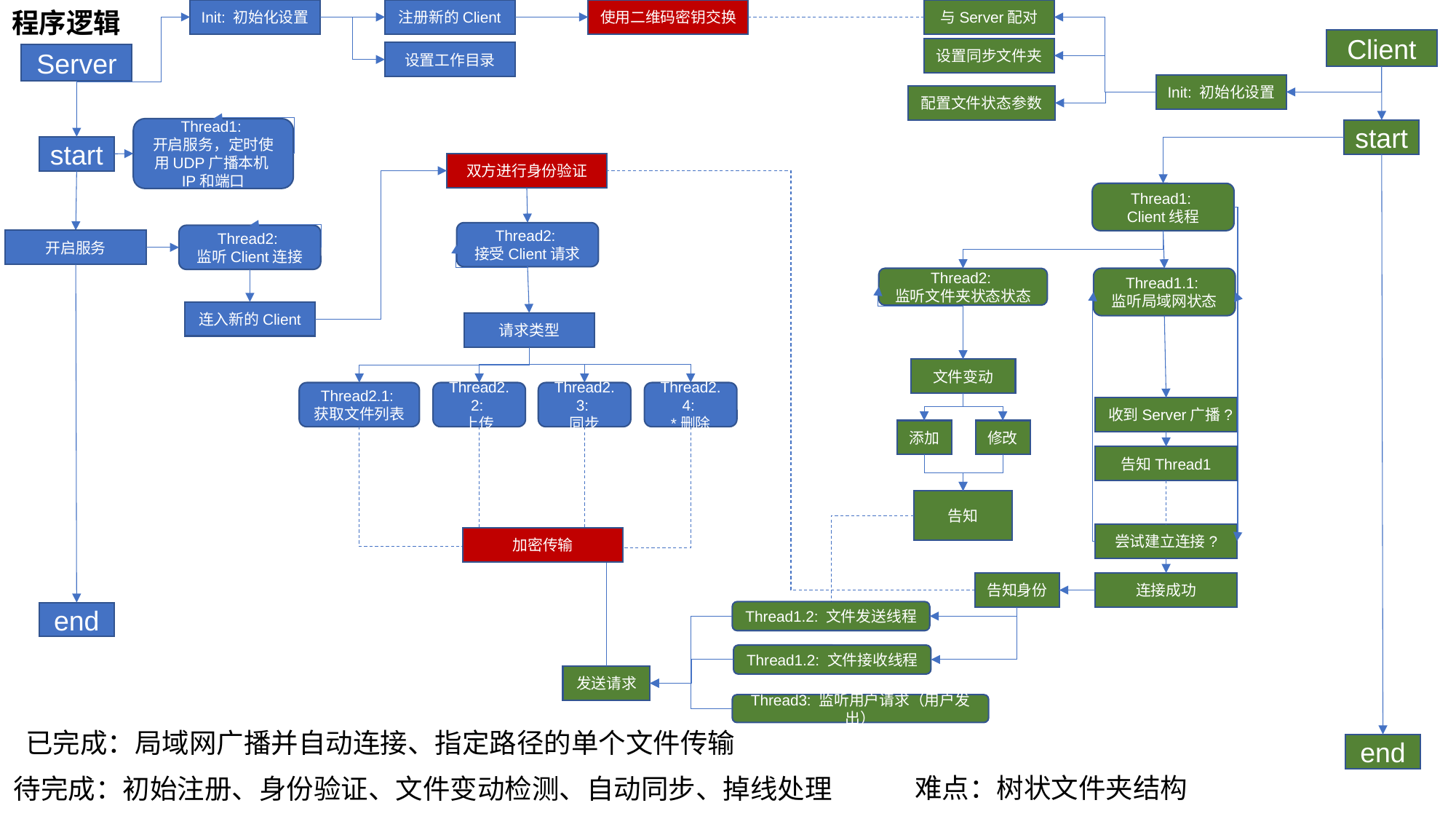

Init: 初始化设置
使用二维码密钥交换
与Server配对
注册新的Client
程序逻辑
Client
设置同步文件夹
设置工作目录
Server
Init: 初始化设置
配置文件状态参数
Thread1:
开启服务，定时使用UDP广播本机IP和端口
start
start
双方进行身份验证
Thread1:
Client线程
Thread2:
接受Client请求
Thread2:
监听Client连接
开启服务
Thread2:
监听文件夹状态状态
Thread1.1:
监听局域网状态
连入新的Client
请求类型
文件变动
Thread2.1:
获取文件列表
Thread2.2:
上传
Thread2.3:
同步
Thread2.4:
*删除
收到Server广播?
添加
修改
告知Thread1
告知
尝试建立连接?
加密传输
告知身份
连接成功
Thread1.2: 文件发送线程
end
Thread1.2: 文件接收线程
发送请求
Thread3: 监听用户请求（用户发出）
已完成：局域网广播并自动连接、指定路径的单个文件传输
end
难点：树状文件夹结构
待完成：初始注册、身份验证、文件变动检测、自动同步、掉线处理